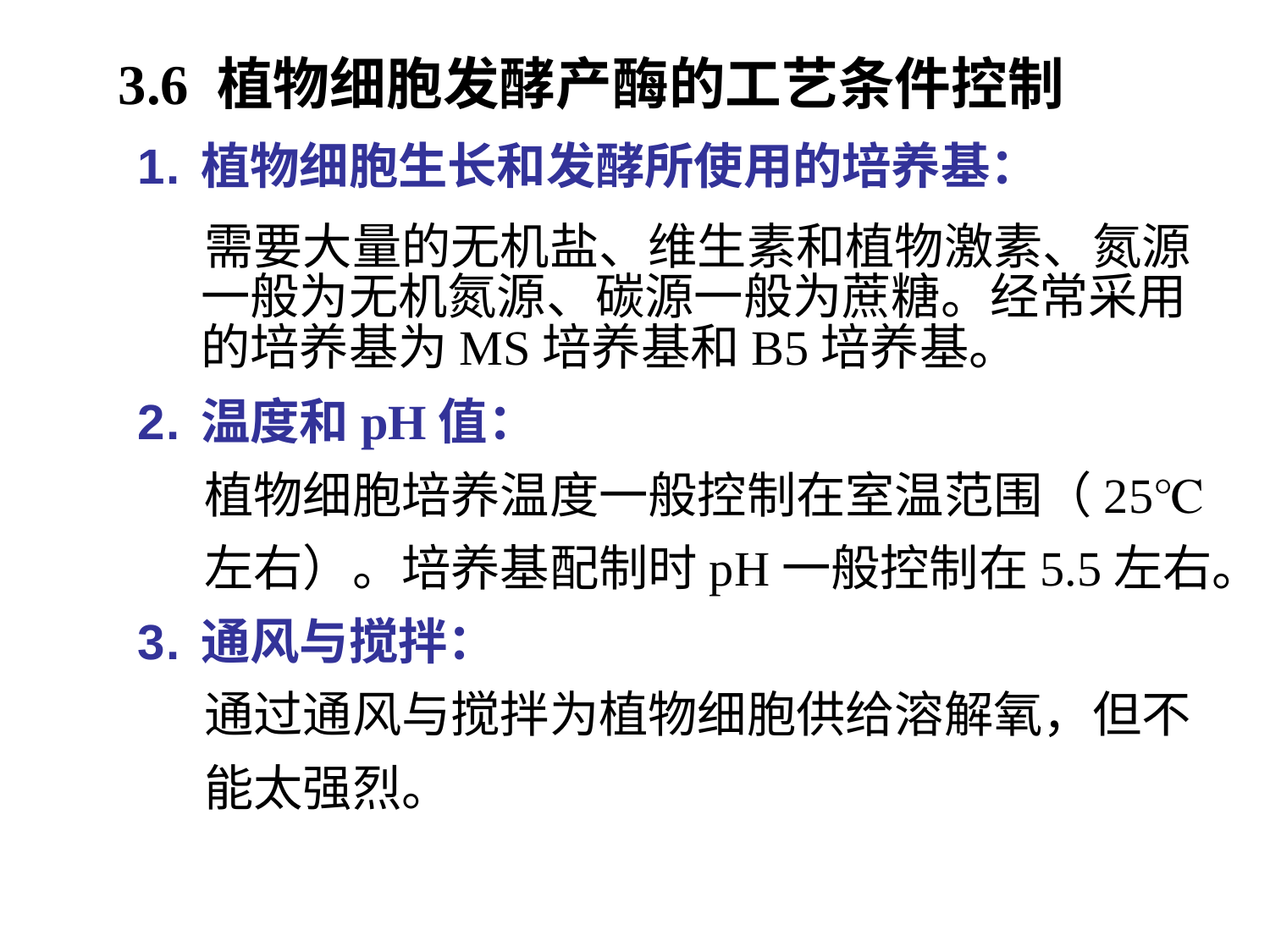

3.6 植物细胞发酵产酶的工艺条件控制
植物细胞生长和发酵所使用的培养基：
     需要大量的无机盐、维生素和植物激素、氮源一般为无机氮源、碳源一般为蔗糖。经常采用的培养基为MS培养基和B5培养基。
温度和pH值：
     植物细胞培养温度一般控制在室温范围（25℃
     左右）。培养基配制时pH一般控制在5.5左右。
通风与搅拌：
     通过通风与搅拌为植物细胞供给溶解氧，但不
     能太强烈。